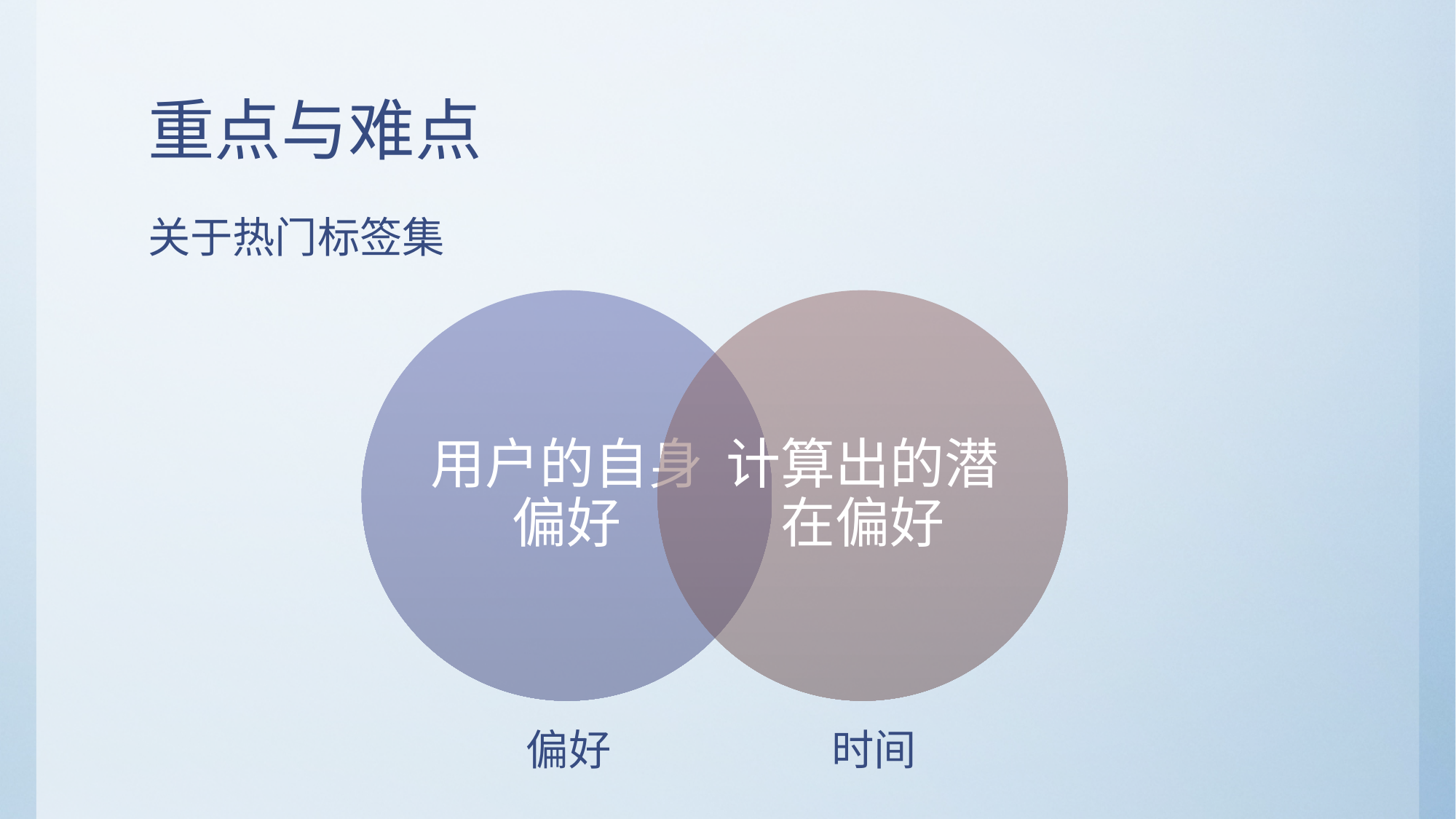

# 重点与难点
关于热门标签集
用户的自身偏好
计算出的潜在偏好
偏好
时间